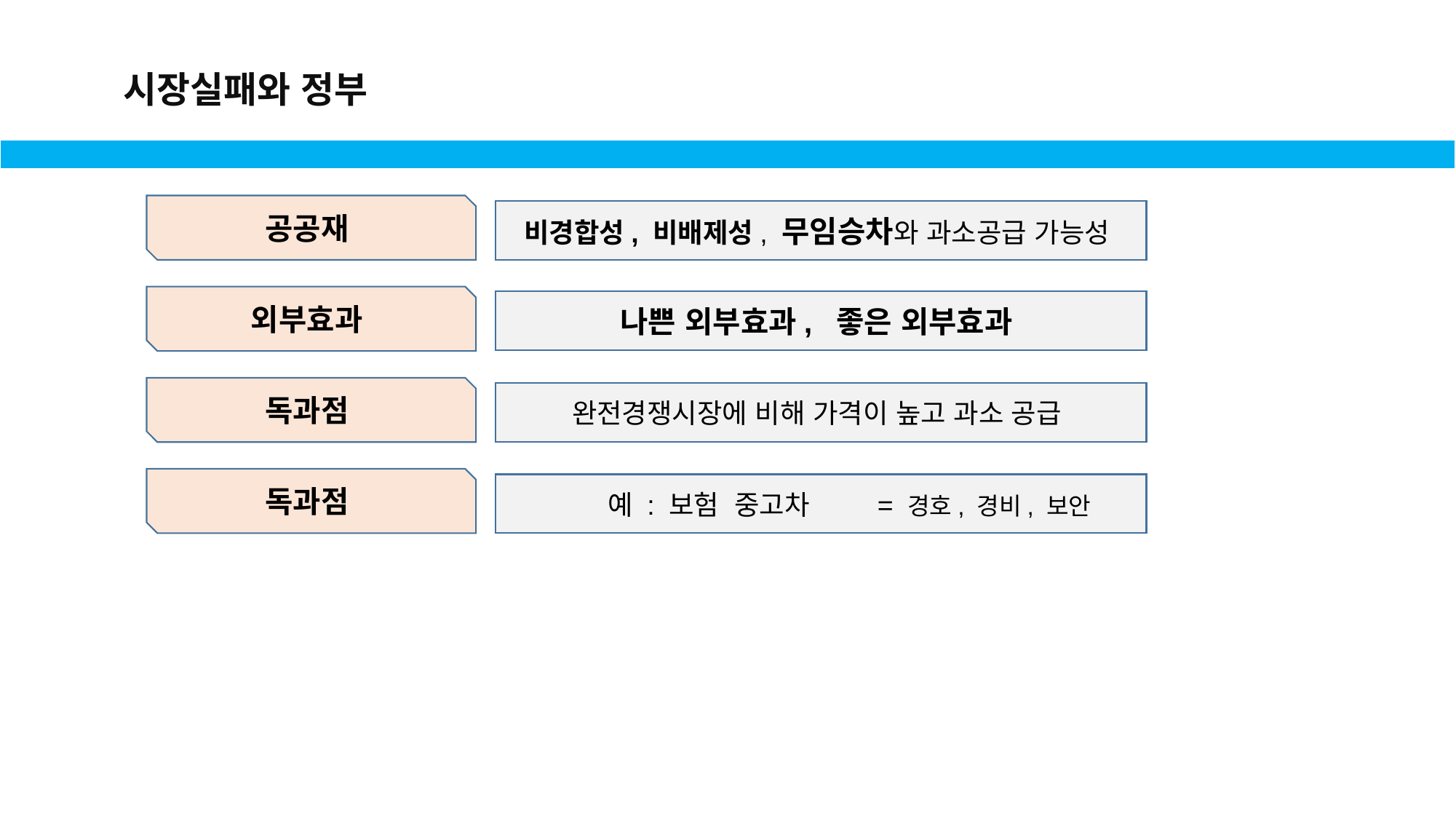

시장실패와 정부

공공재
비경합성, 비배제성, 무임승차와 과소공급 가능성
외부효과
나쁜 외부효과,  좋은 외부효과
독과점
완전경쟁시장에 비해 가격이 높고 과소 공급
독과점
           예 : 보험  중고차        = 경호, 경비, 보안